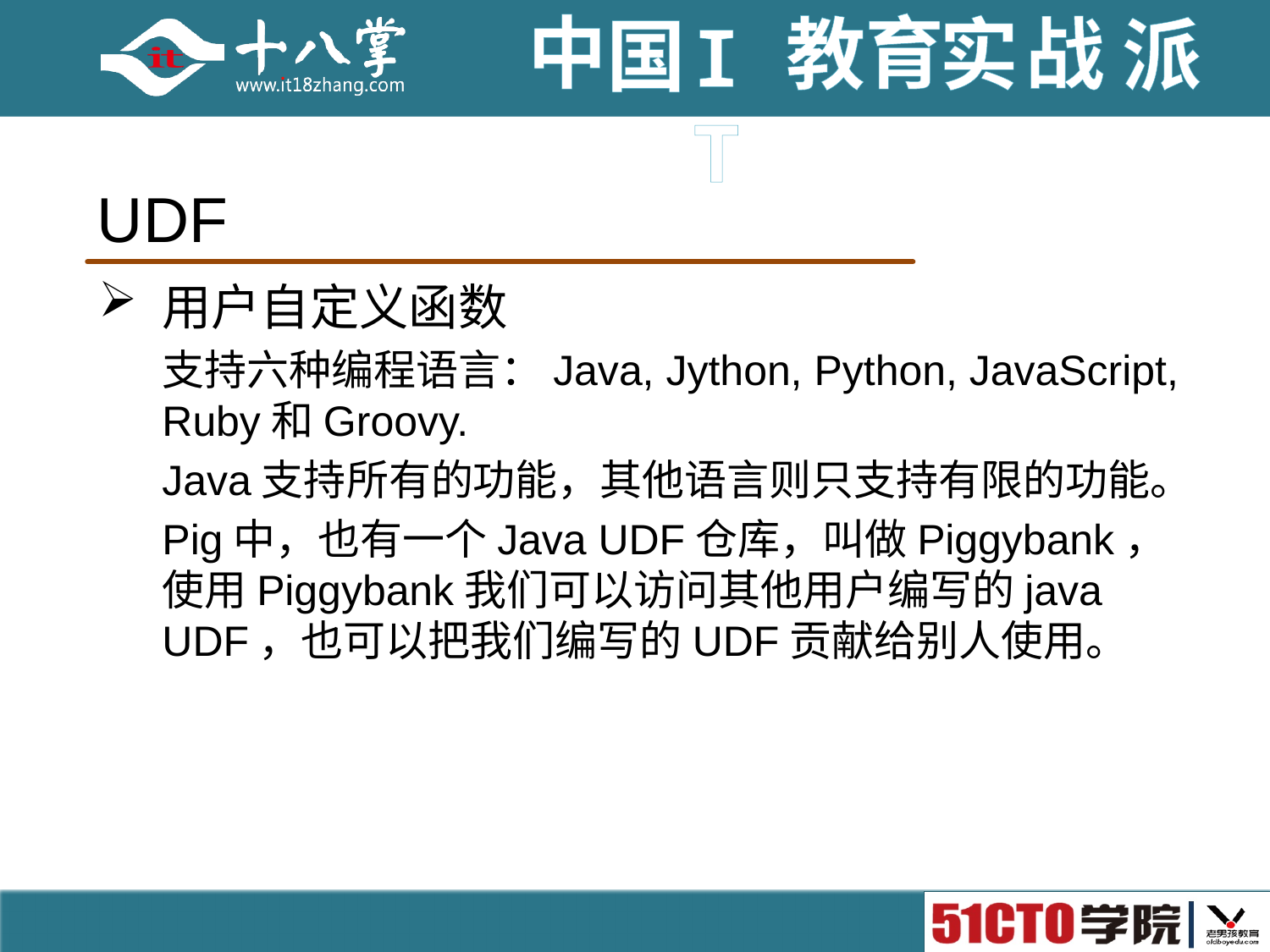

# UDF
用户自定义函数
支持六种编程语言：Java, Jython, Python, JavaScript, Ruby和Groovy.
Java支持所有的功能，其他语言则只支持有限的功能。
Pig中，也有一个Java UDF仓库，叫做Piggybank，使用Piggybank我们可以访问其他用户编写的java UDF，也可以把我们编写的UDF贡献给别人使用。